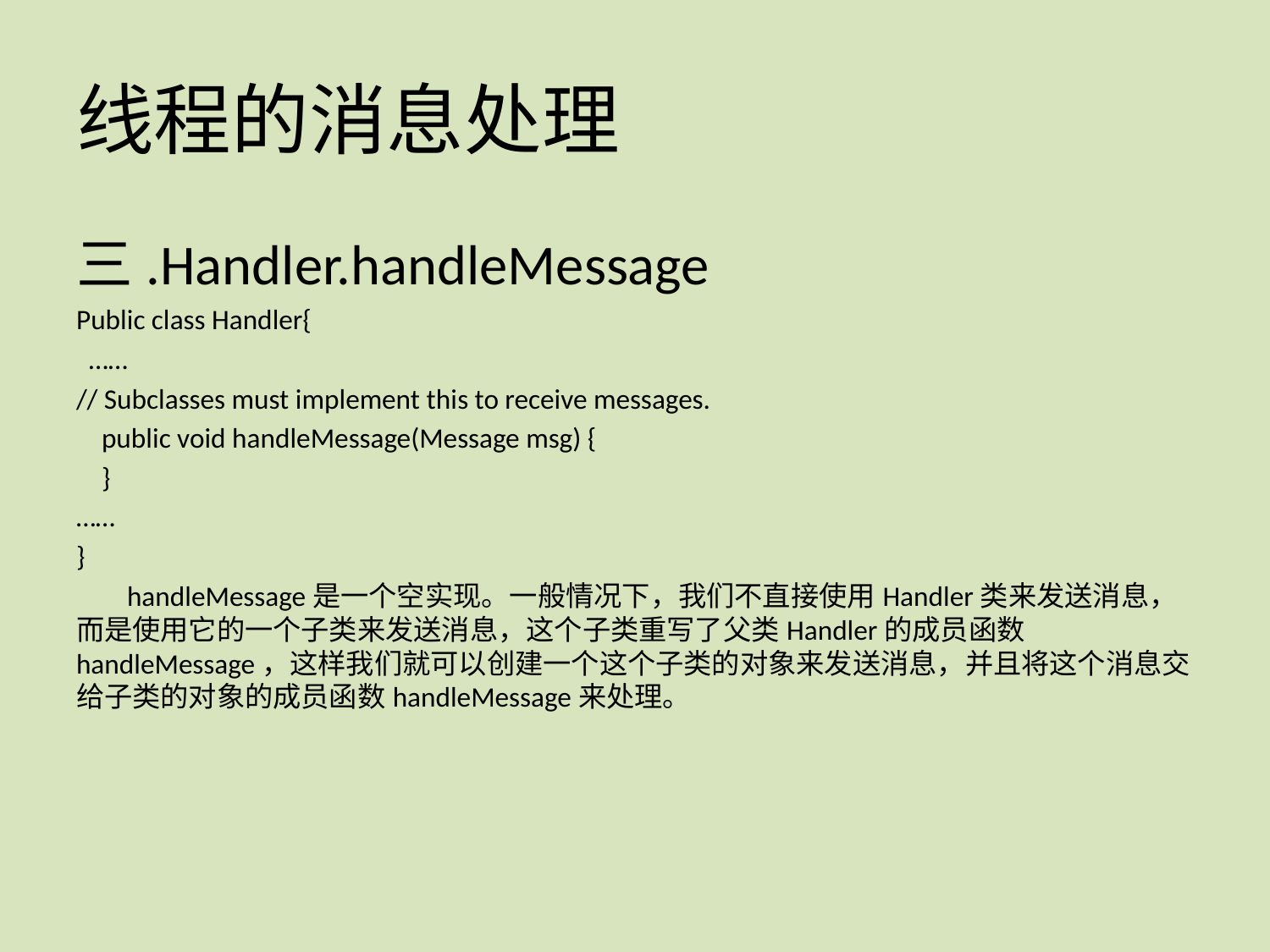

# 线程的消息处理
三.Handler.handleMessage
Public class Handler{
  ……
// Subclasses must implement this to receive messages.
    public void handleMessage(Message msg) {
    }
……
}
        handleMessage是一个空实现。一般情况下，我们不直接使用Handler类来发送消息，而是使用它的一个子类来发送消息，这个子类重写了父类Handler的成员函数handleMessage，这样我们就可以创建一个这个子类的对象来发送消息，并且将这个消息交给子类的对象的成员函数handleMessage来处理。